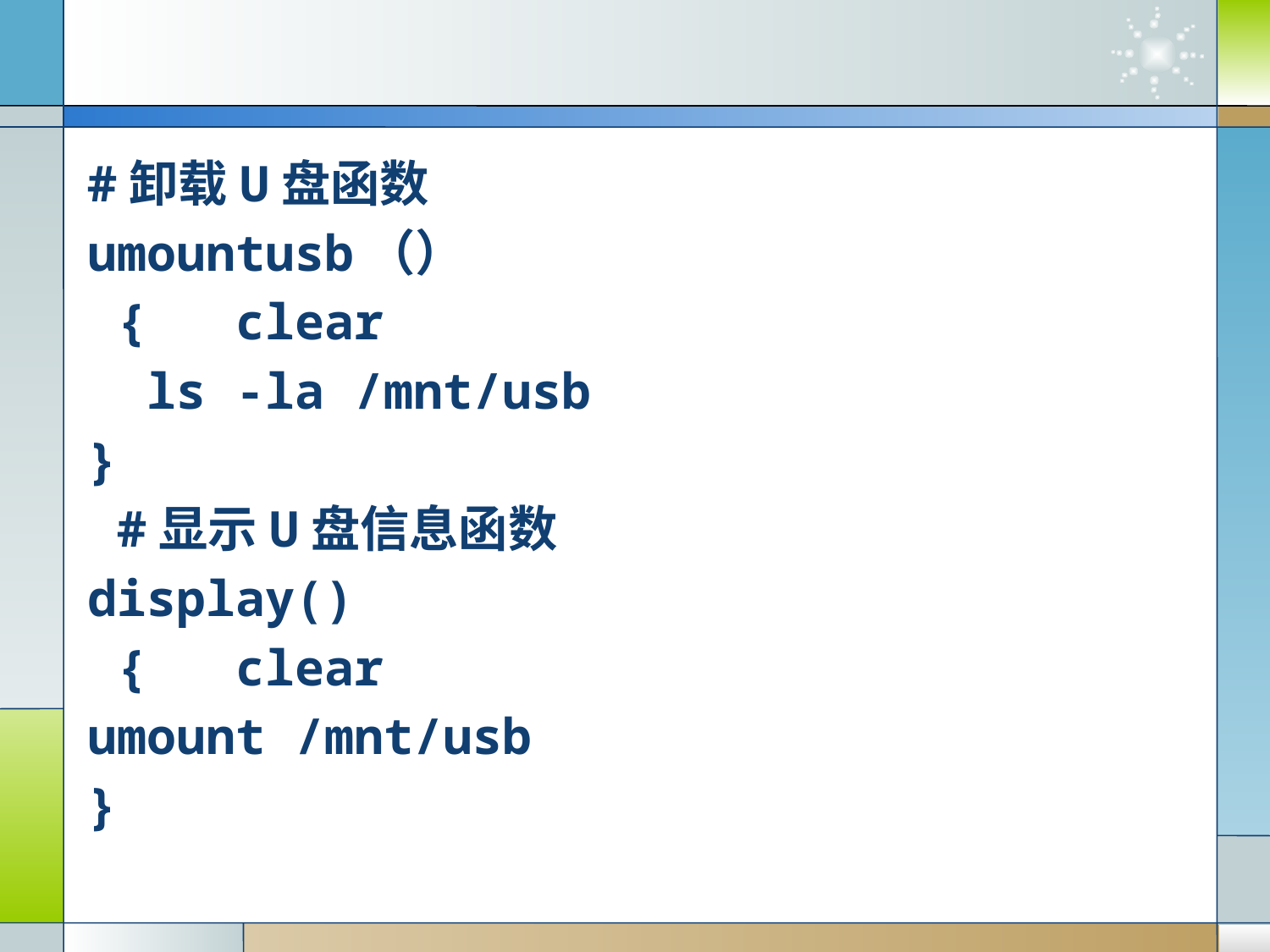

#
#卸载U盘函数
umountusb（）
 {   clear
  ls -la /mnt/usb
}
 #显示U盘信息函数
display()
 {   clear
umount /mnt/usb
}